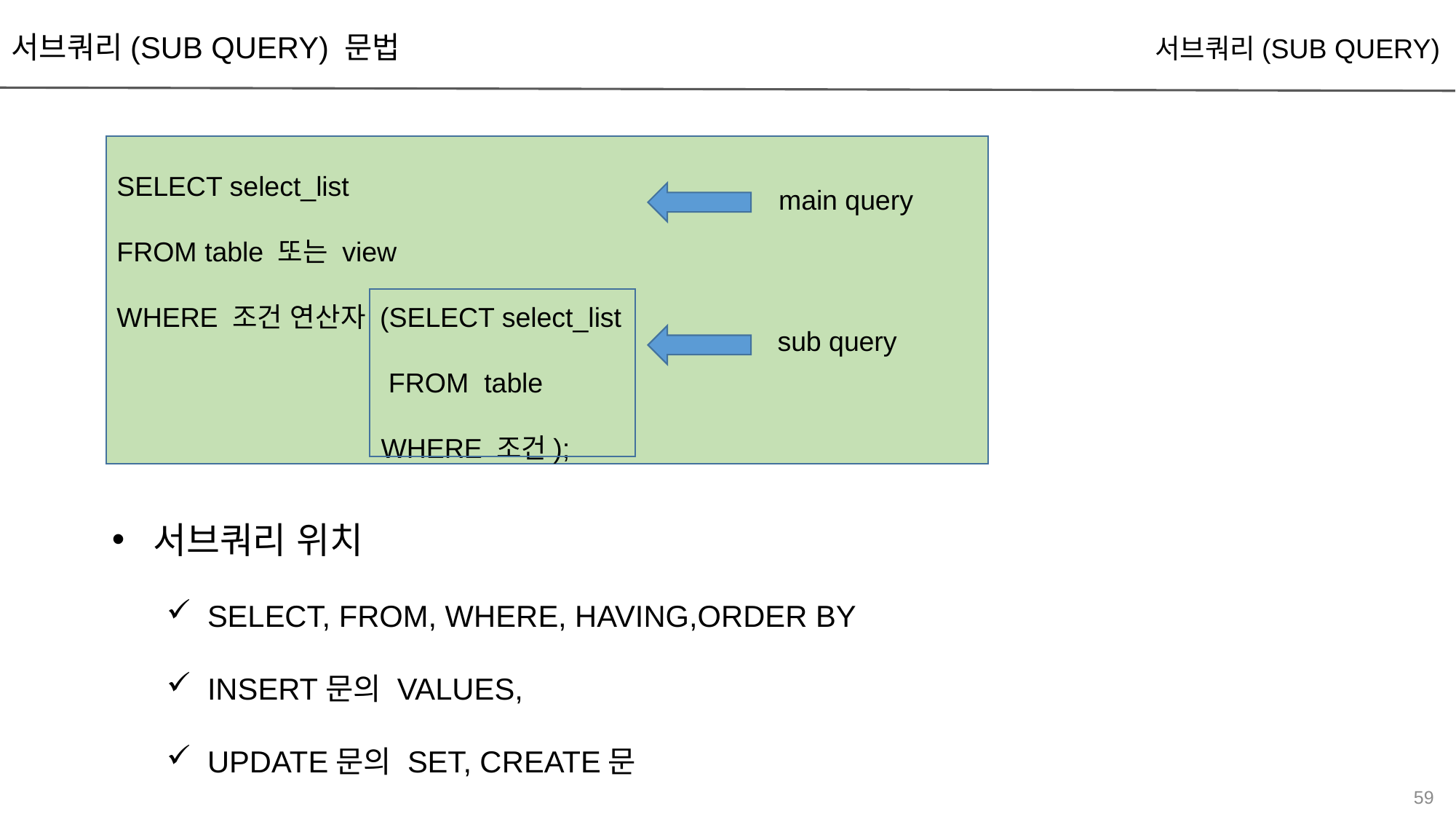

서브쿼리(SUB QUERY) 문법
서브쿼리(SUB QUERY)
SELECT select_list
FROM table 또는 view
WHERE 조건 연산자 (SELECT select_list
     		       FROM  table
		      WHERE 조건);
main query

sub query

서브쿼리 위치
SELECT, FROM, WHERE, HAVING,ORDER BY
INSERT문의 VALUES,
UPDATE문의 SET, CREATE문

59